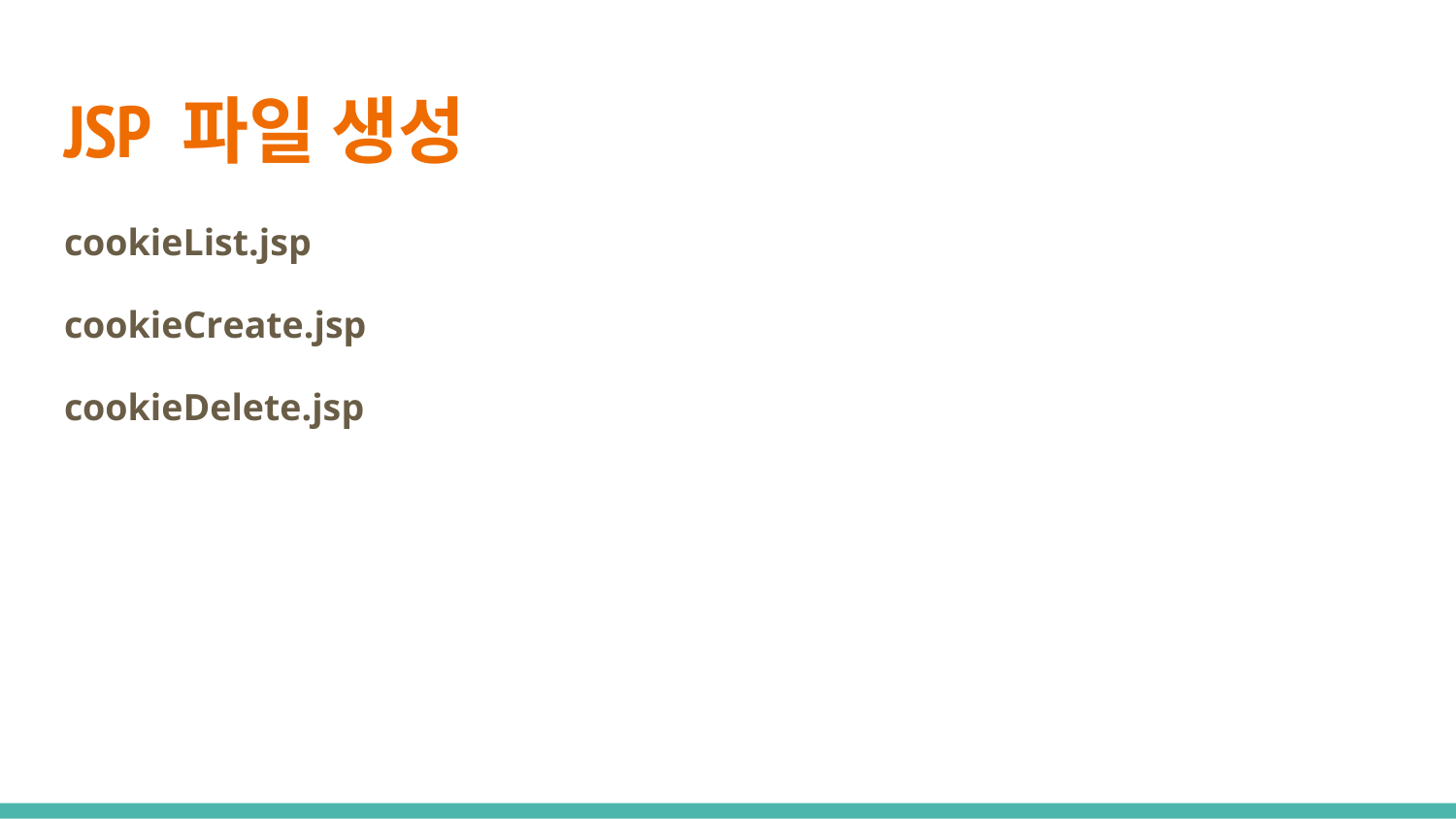

# JSP 파일 생성
cookieList.jsp
cookieCreate.jsp
cookieDelete.jsp